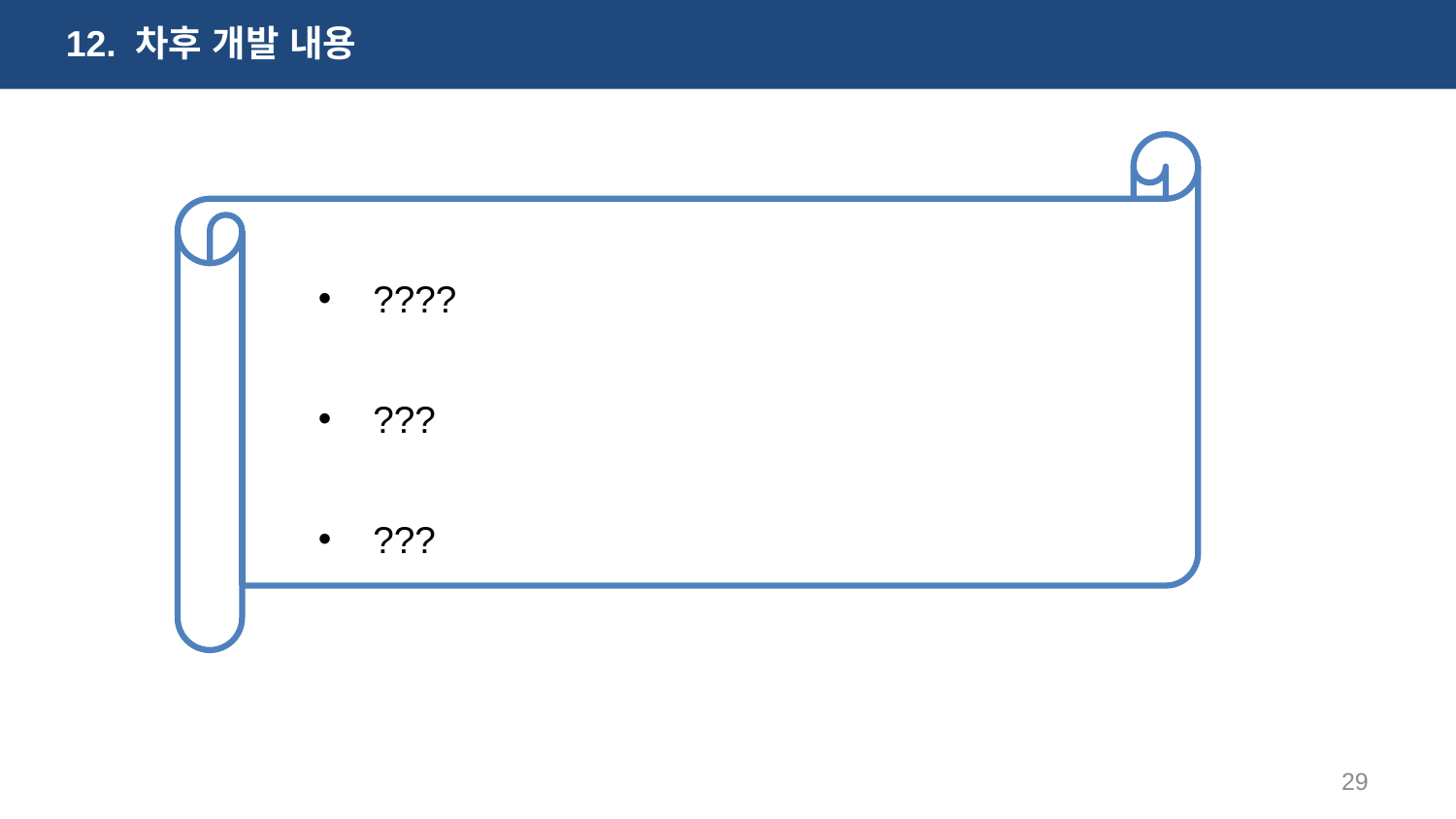

12. 차후 개발 내용

????
???
???
29